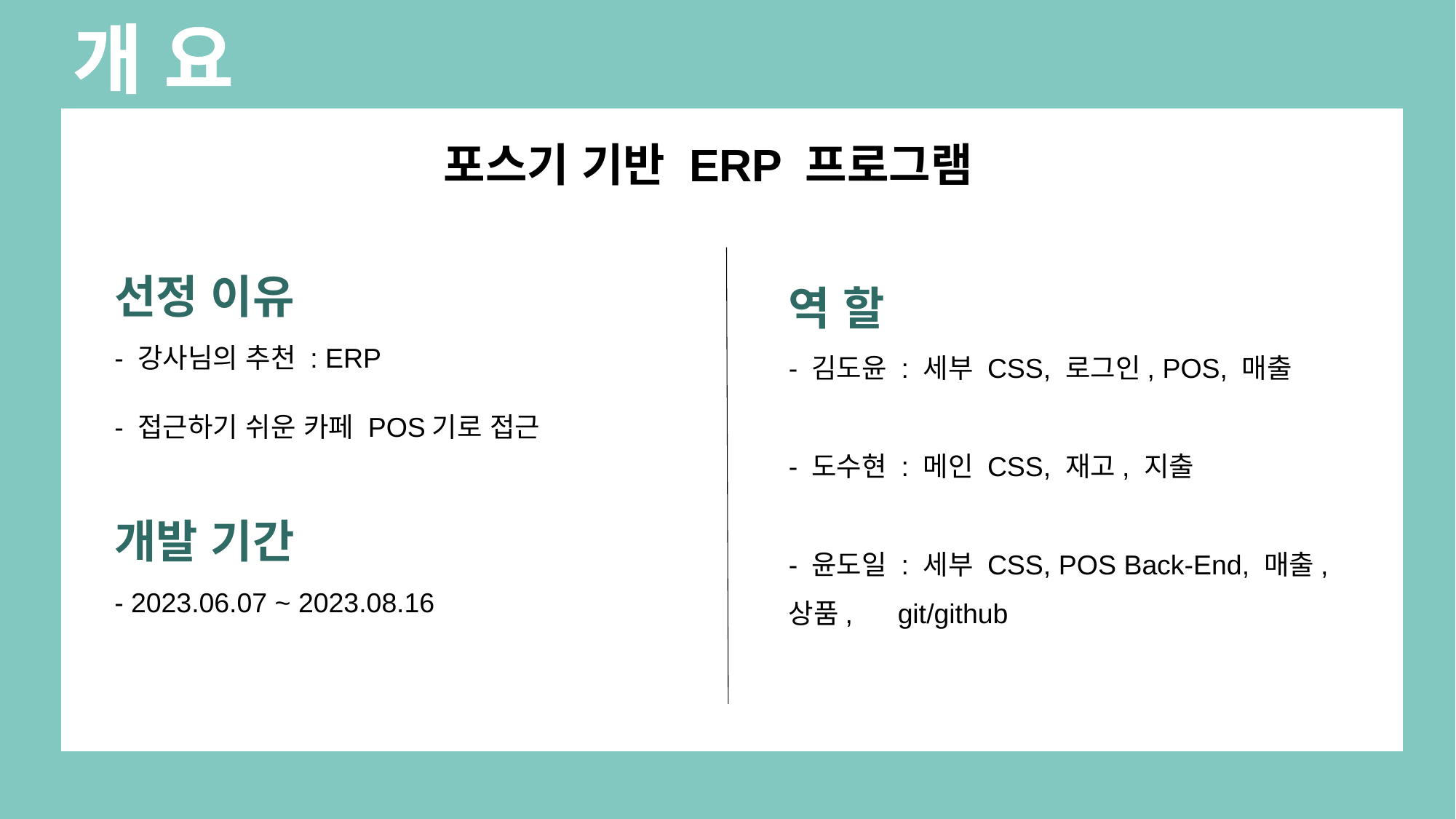

개 요
Phone) +82 010-3655-9079E-mail) dsh21389@naver.comGithub) github.com/dosu89Notion)
포스기 기반 ERP 프로그램
역 할
- 김도윤 : 세부 CSS, 로그인, POS, 매출

- 도수현 : 메인 CSS, 재고, 지출

- 윤도일 : 세부 CSS, POS Back-End, 매출, 상품, 	git/github

선정 이유

- 강사님의 추천 : ERP

- 접근하기 쉬운 카페 POS기로 접근

개발 기간

- 2023.06.07 ~ 2023.08.16